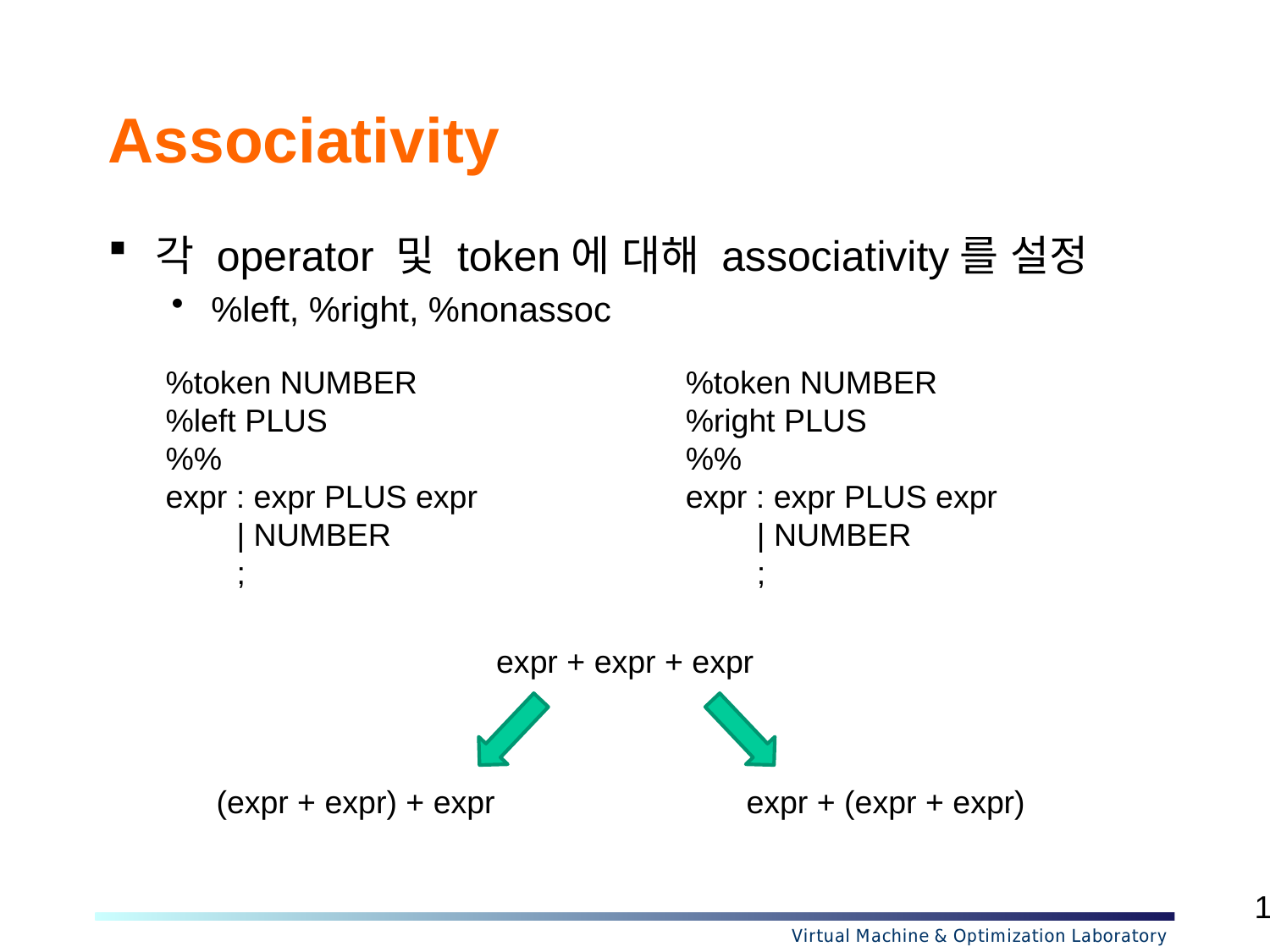

# Associativity
각 operator 및 token에 대해 associativity를 설정
%left, %right, %nonassoc
%token NUMBER
%left PLUS
%%
expr : expr PLUS expr
        | NUMBER
        ;
%token NUMBER
%right PLUS
%%
expr : expr PLUS expr
        | NUMBER
        ;
 expr + expr + expr

 (expr + expr) + expr
 expr + (expr + expr)